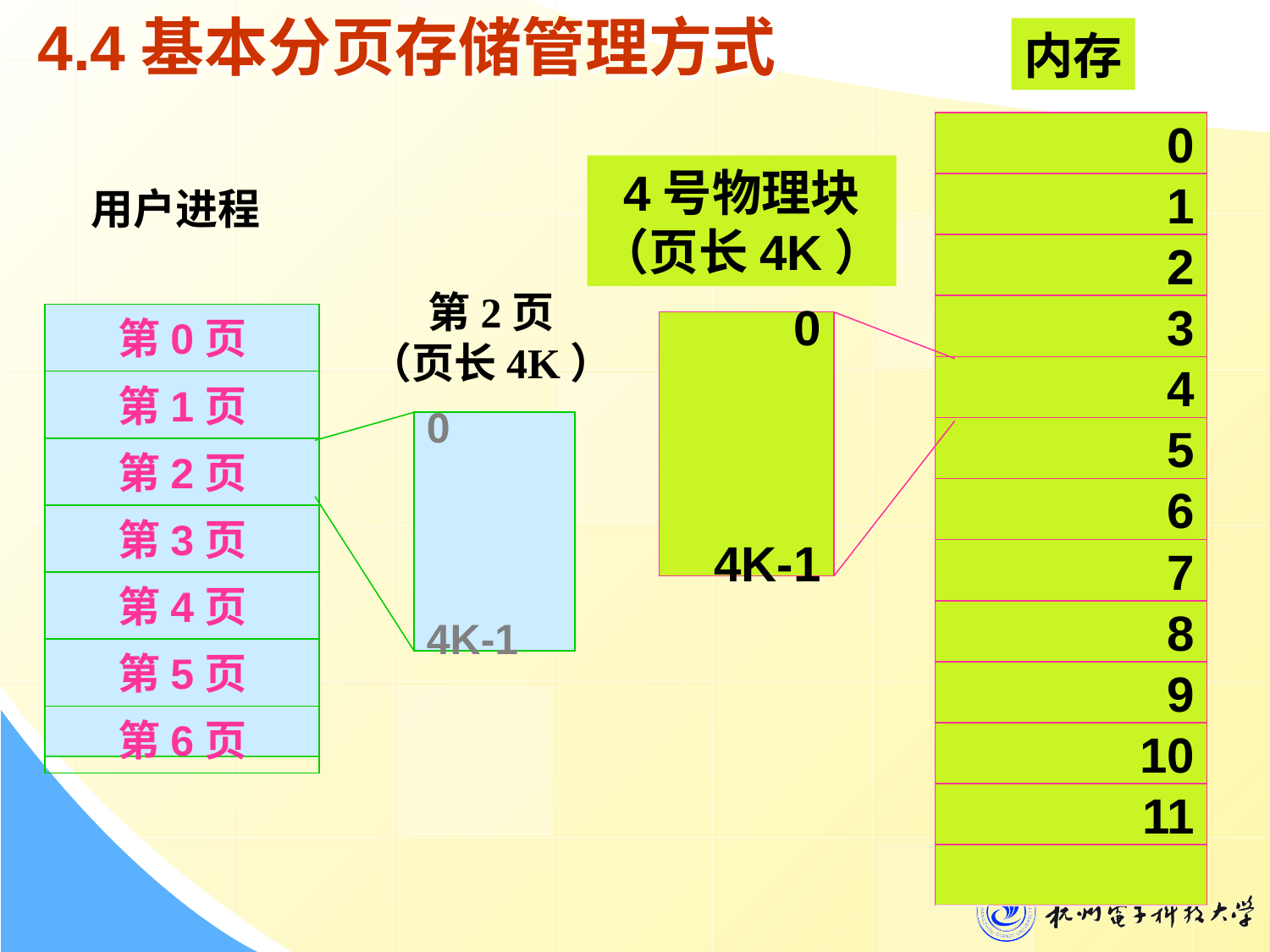

# 4.4基本分页存储管理方式
内存
0
1
2
3
4
5
6
7
8
9
10
11

4号物理块
（页长4K）
0

4K-1

用户进程
第0页
第1页
第2页
第3页
第4页
第5页

第6页

第2页
（页长4K）

0

4K-1